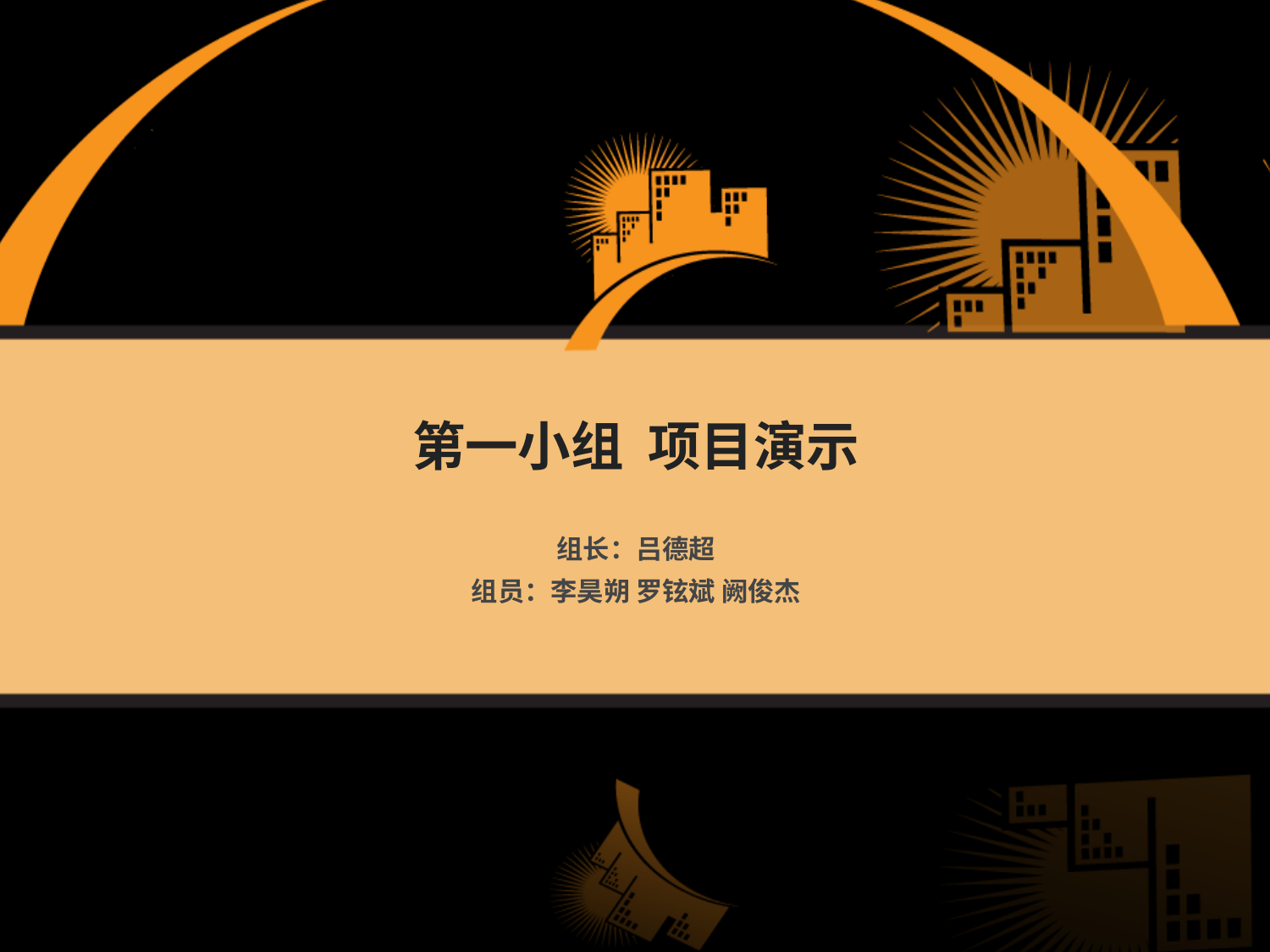

# 第一小组  项目演示
组长：吕德超
组员：李昊朔 罗铉斌 阙俊杰